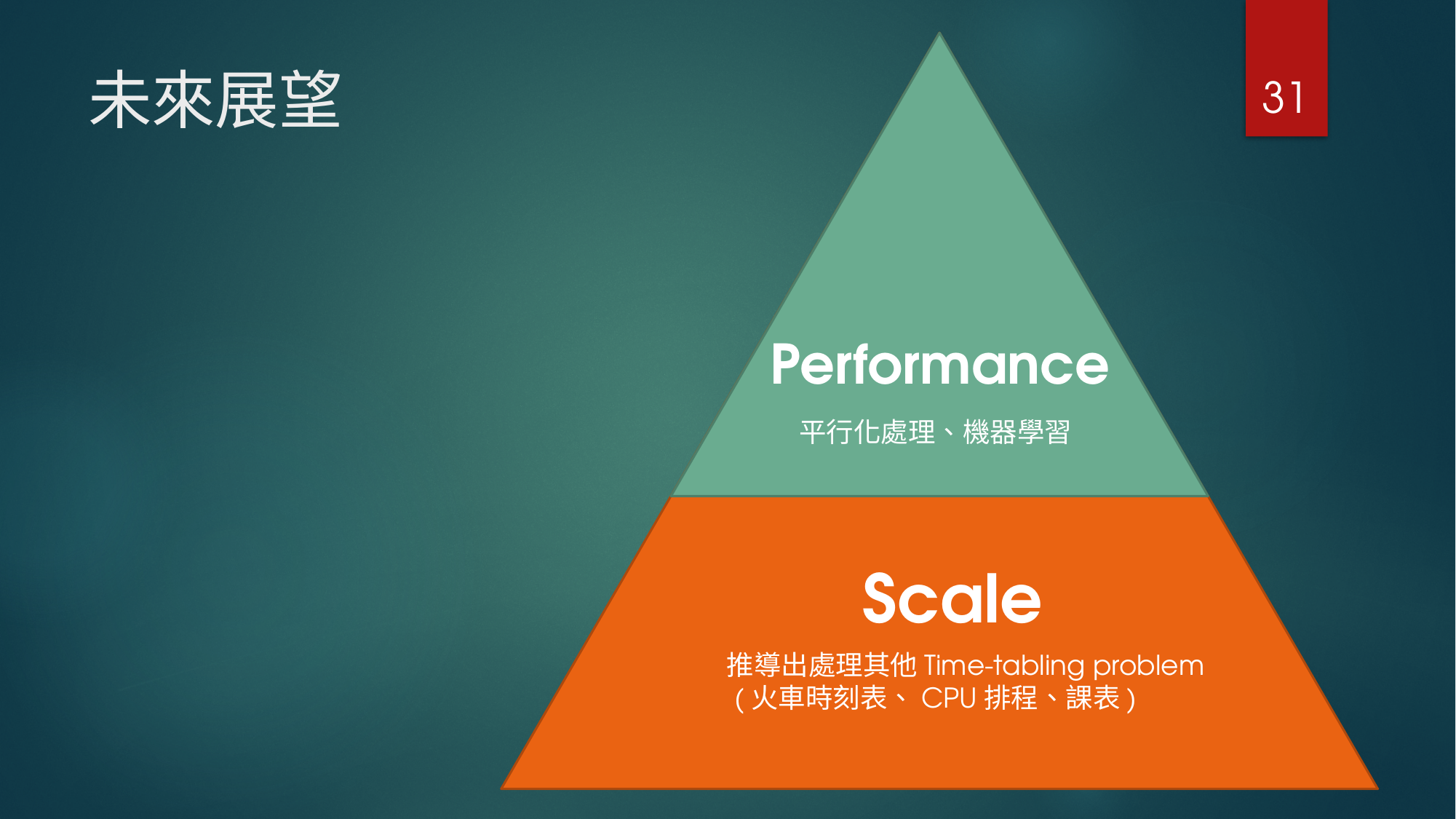

31
# 未來展望
Performance
平行化處理、機器學習
Scale
推導出處理其他Time-tabling problem
 (火車時刻表、CPU排程、課表)